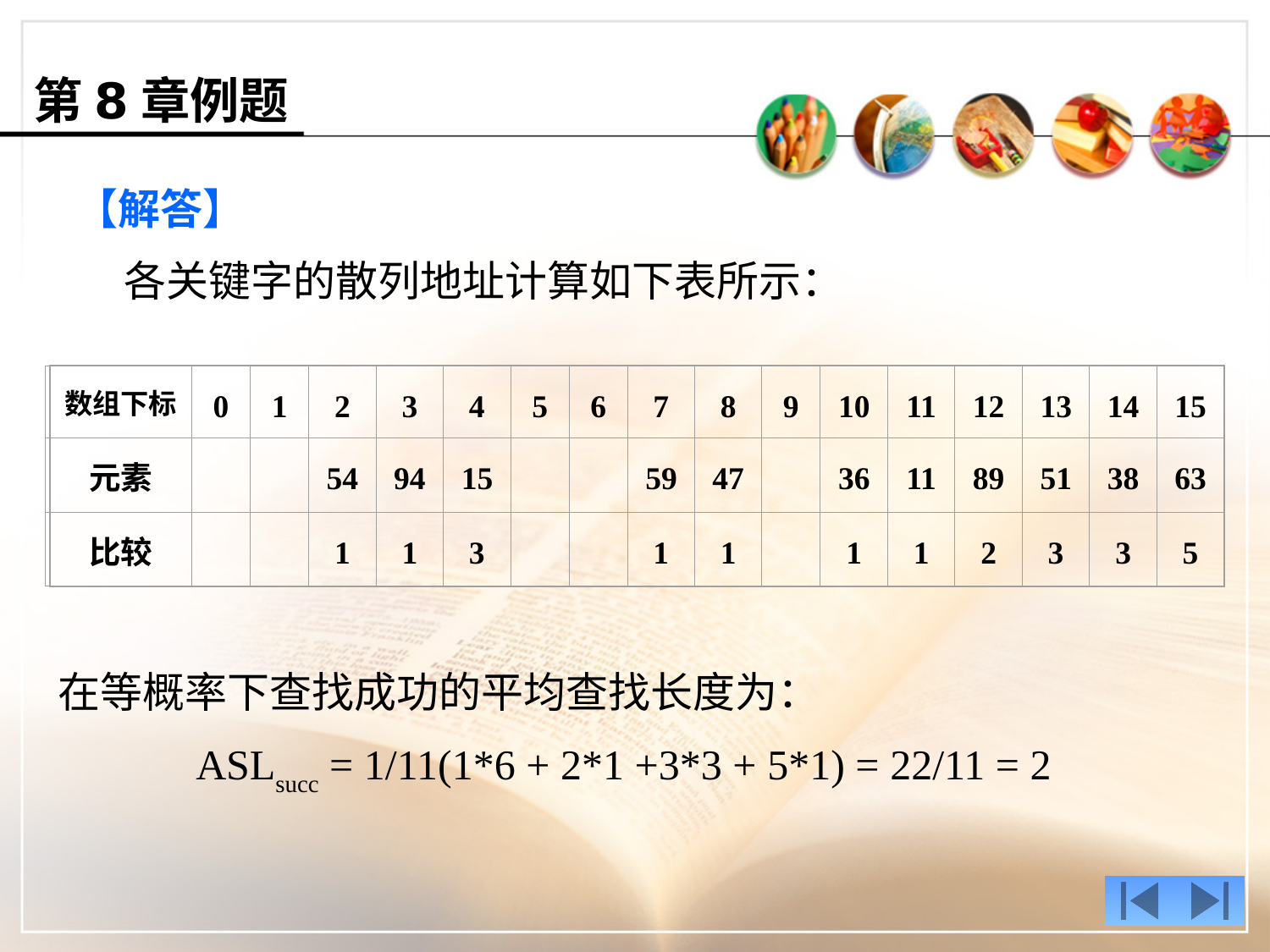

第8章例题
【解答】
    各关键字的散列地址计算如下表所示：

数组下标

0

1

2

3

4

5

6

7

8

9

10

11

12

13

14

15

元素

54

94

15

59

47

36

11

89

51

38

63

比较

1

1

3

1

1

1

1

2

3

3

5

在等概率下查找成功的平均查找长度为：
	 ASLsucc = 1/11(1*6 + 2*1 +3*3 + 5*1) = 22/11 = 2